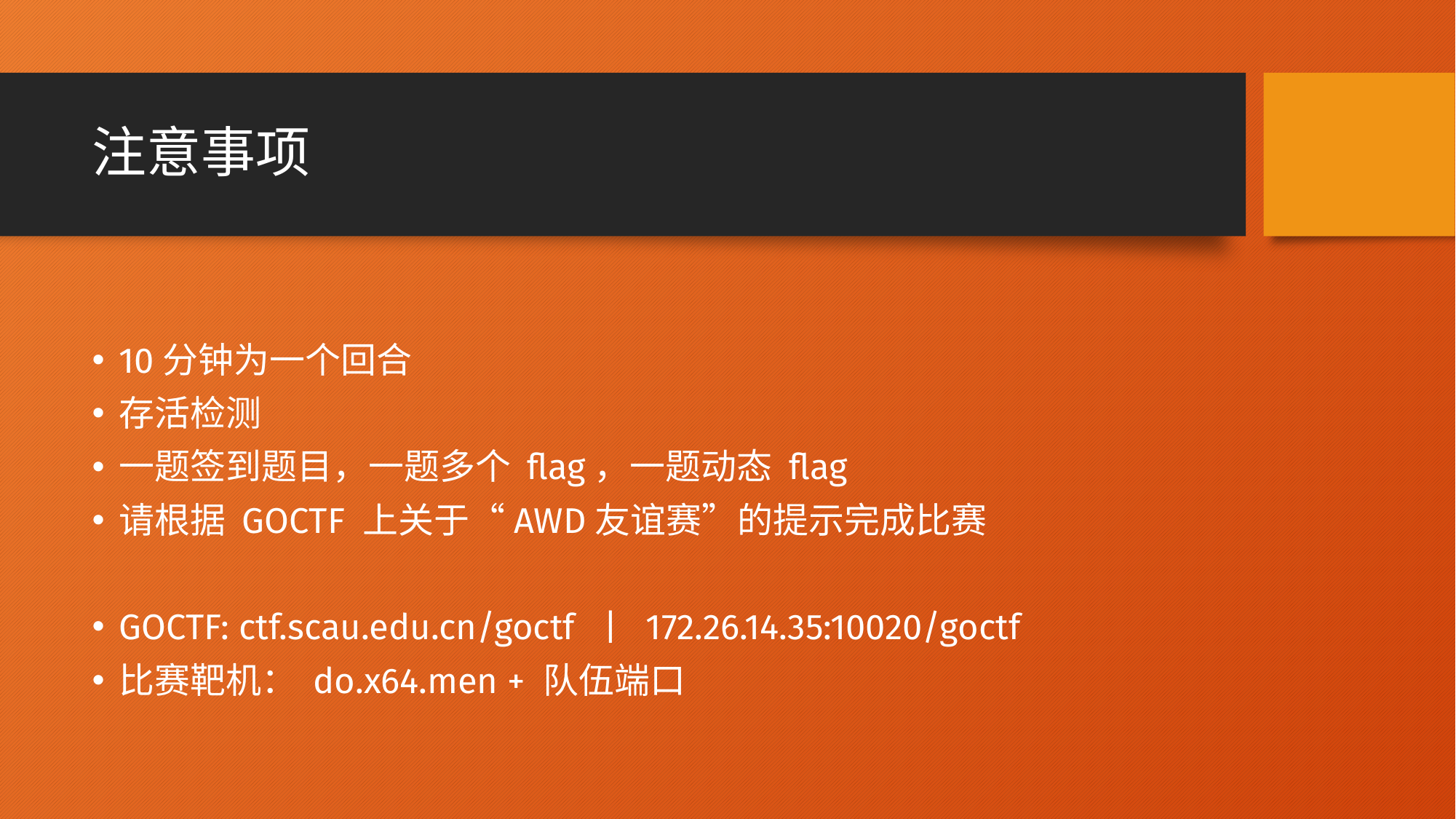

# 注意事项

10分钟为一个回合
存活检测
一题签到题目，一题多个 flag，一题动态 flag
请根据 GOCTF 上关于“AWD友谊赛”的提示完成比赛

GOCTF: ctf.scau.edu.cn/goctf   |   172.26.14.35:10020/goctf
比赛靶机： do.x64.men + 队伍端口